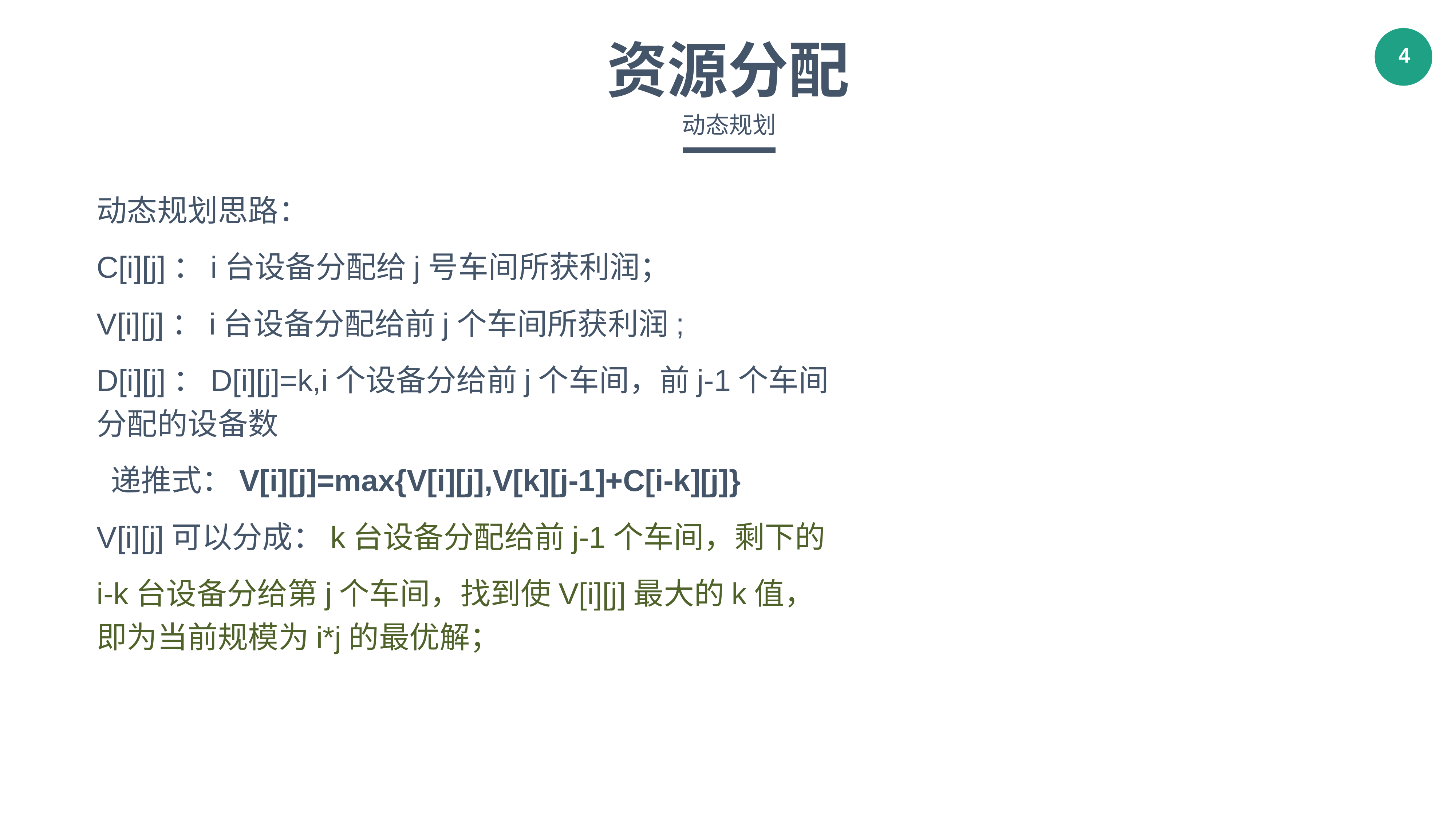

资源分配
动态规划

动态规划思路：
C[i][j]：i台设备分配给j号车间所获利润；
V[i][j]：i台设备分配给前j个车间所获利润;
D[i][j]：D[i][j]=k,i个设备分给前j个车间，前j-1个车间分配的设备数
 递推式：V[i][j]=max{V[i][j],V[k][j-1]+C[i-k][j]}
V[i][j]可以分成：k台设备分配给前j-1个车间，剩下的
i-k台设备分给第j个车间，找到使V[i][j]最大的k值，即为当前规模为i*j的最优解；